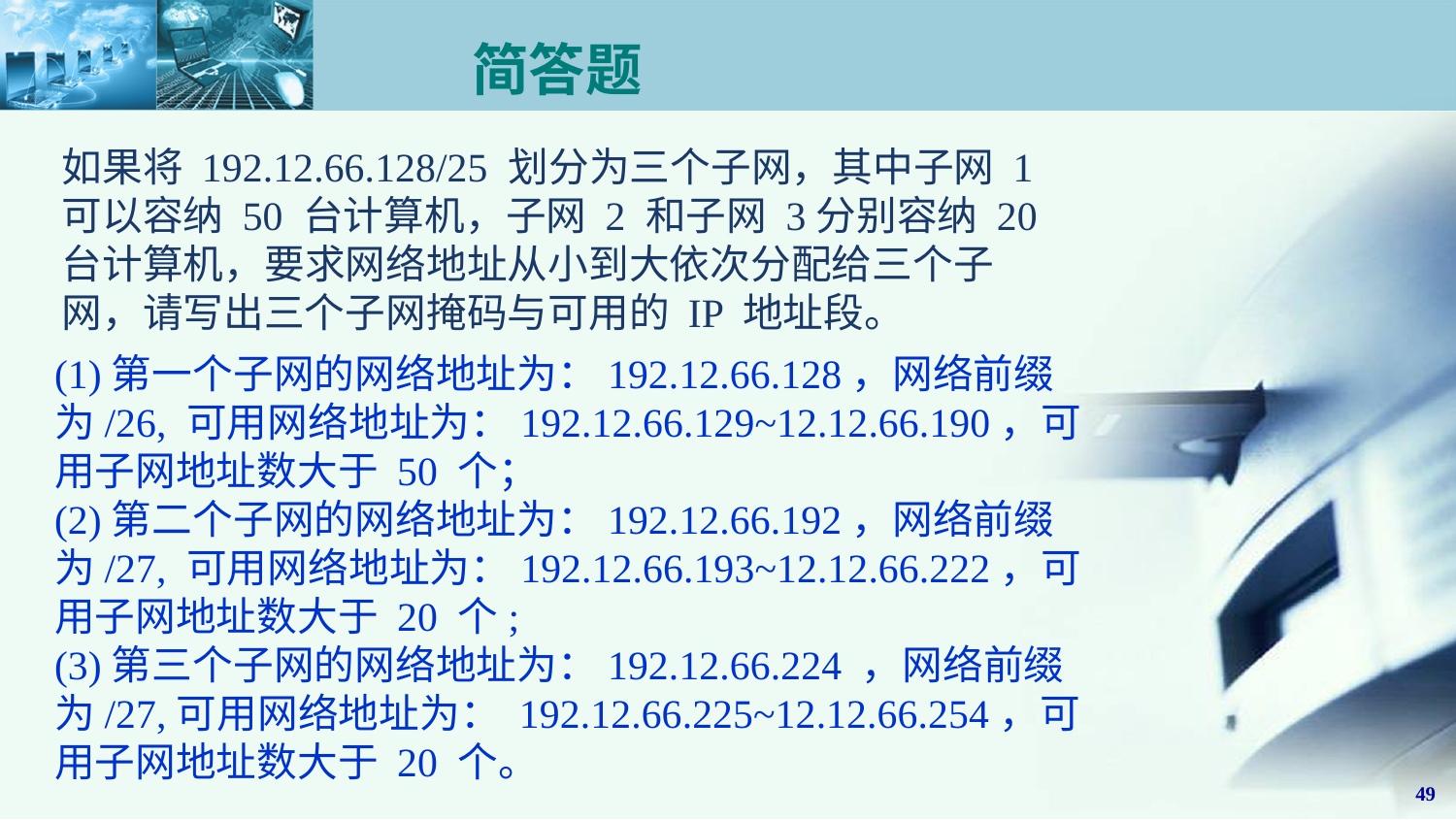

# 简答题
如果将 192.12.66.128/25 划分为三个子网，其中子网 1 可以容纳 50 台计算机，子网 2 和子网 3分别容纳 20 台计算机，要求网络地址从小到大依次分配给三个子网，请写出三个子网掩码与可用的 IP 地址段。

(1)第一个子网的网络地址为：192.12.66.128，网络前缀为/26, 可用网络地址为：192.12.66.129~12.12.66.190，可用子网地址数大于 50 个；
(2)第二个子网的网络地址为：192.12.66.192，网络前缀为/27, 可用网络地址为：192.12.66.193~12.12.66.222，可用子网地址数大于 20 个;
(3)第三个子网的网络地址为：192.12.66.224 ，网络前缀为/27,可用网络地址为： 192.12.66.225~12.12.66.254，可用子网地址数大于 20 个。
49